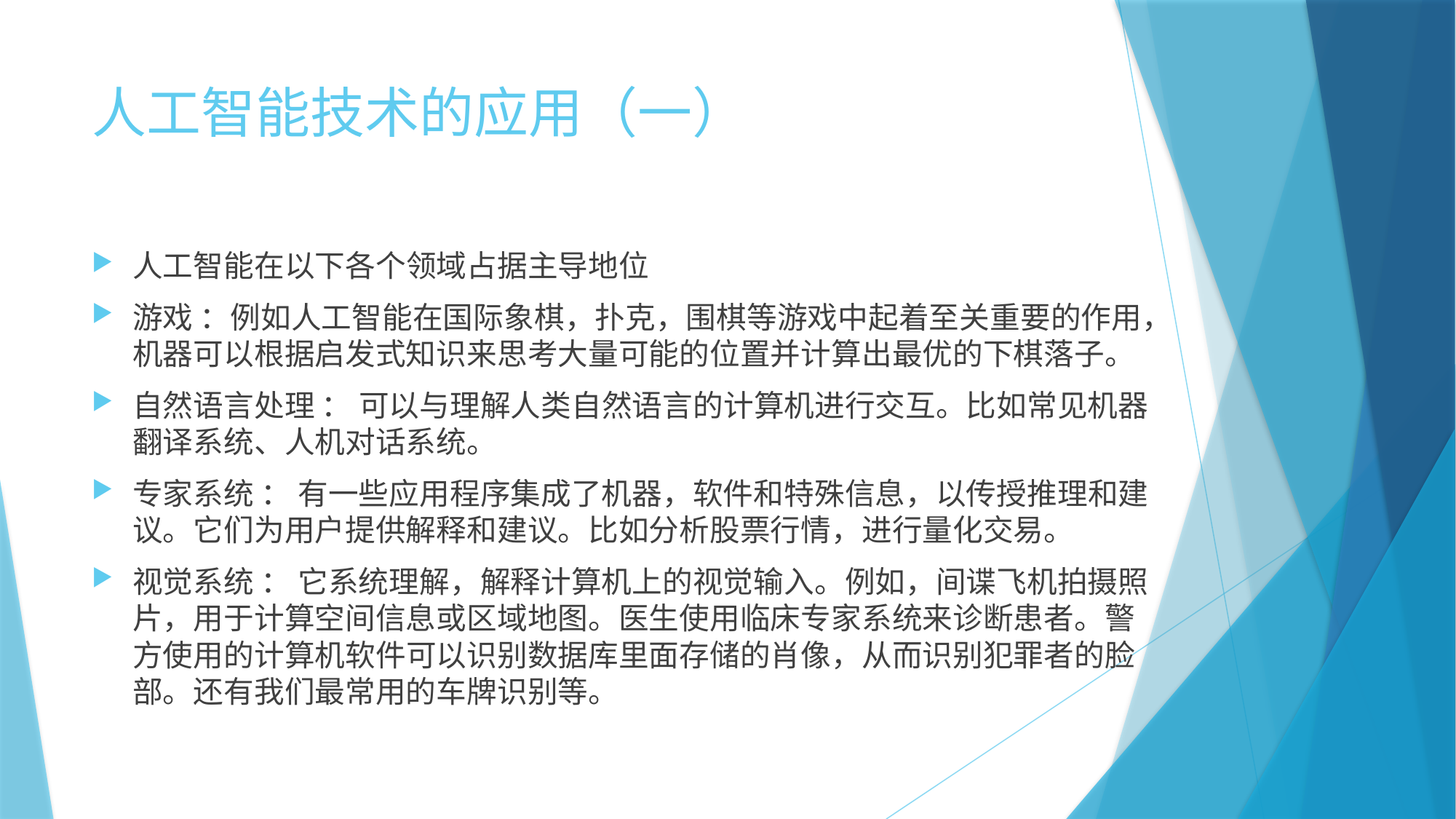

# 人工智能技术的应用（一）
人工智能在以下各个领域占据主导地位
游戏 ：例如人工智能在国际象棋，扑克，围棋等游戏中起着至关重要的作用，机器可以根据启发式知识来思考大量可能的位置并计算出最优的下棋落子。
自然语言处理 ： 可以与理解人类自然语言的计算机进行交互。比如常见机器翻译系统、人机对话系统。
专家系统 ： 有一些应用程序集成了机器，软件和特殊信息，以传授推理和建议。它们为用户提供解释和建议。比如分析股票行情，进行量化交易。
视觉系统 ： 它系统理解，解释计算机上的视觉输入。例如，间谍飞机拍摄照片，用于计算空间信息或区域地图。医生使用临床专家系统来诊断患者。警方使用的计算机软件可以识别数据库里面存储的肖像，从而识别犯罪者的脸部。还有我们最常用的车牌识别等。